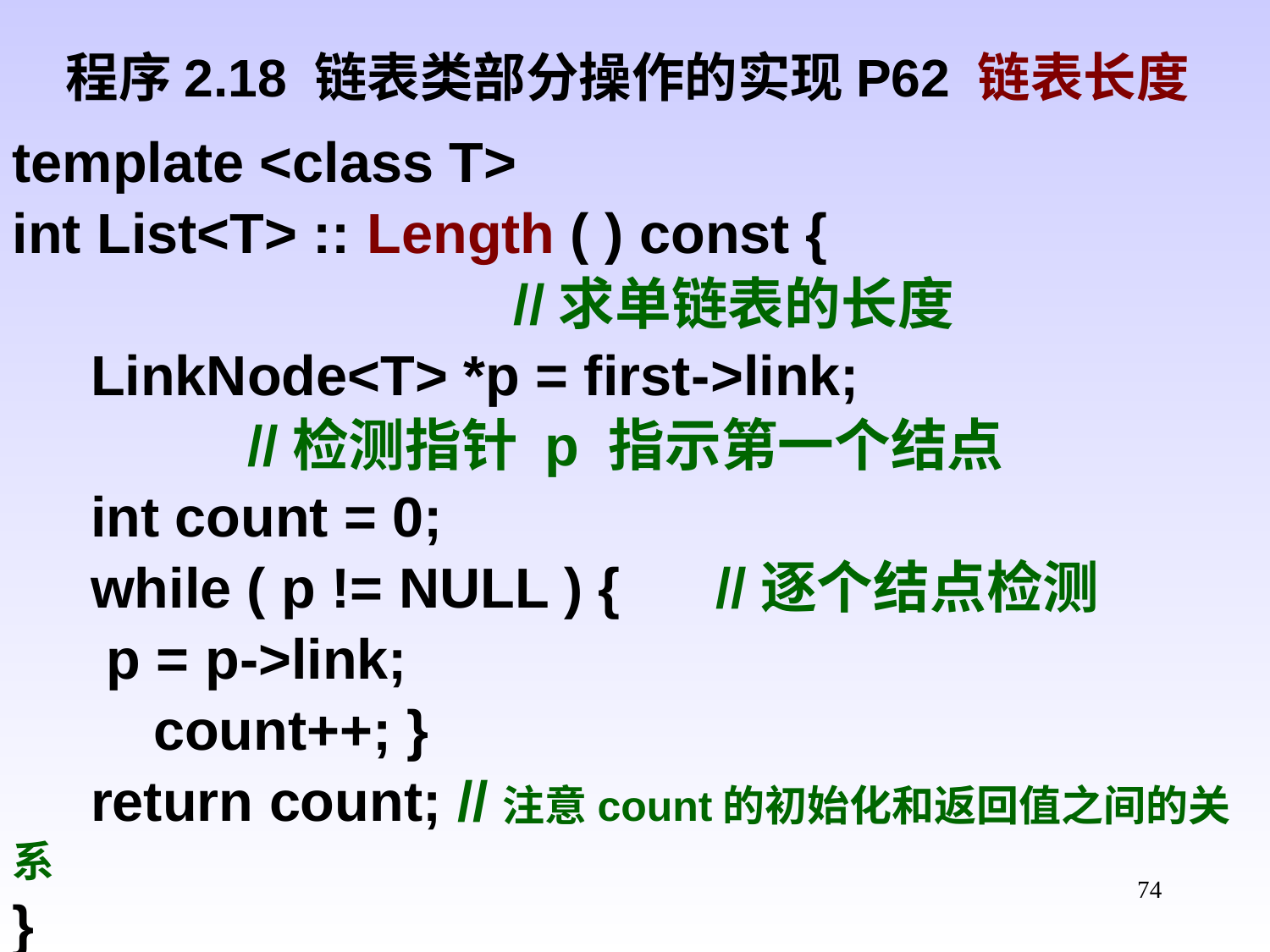

程序2.18 链表类部分操作的实现P62 链表长度
template <class T>
int List<T> :: Length ( ) const {
                                //求单链表的长度
     LinkNode<T> *p = first->link;
               //检测指针 p 指示第一个结点
     int count = 0;
     while ( p != NULL ) {      //逐个结点检测
      p = p->link;
         count++; }
     return count; //注意count的初始化和返回值之间的关系
}
74